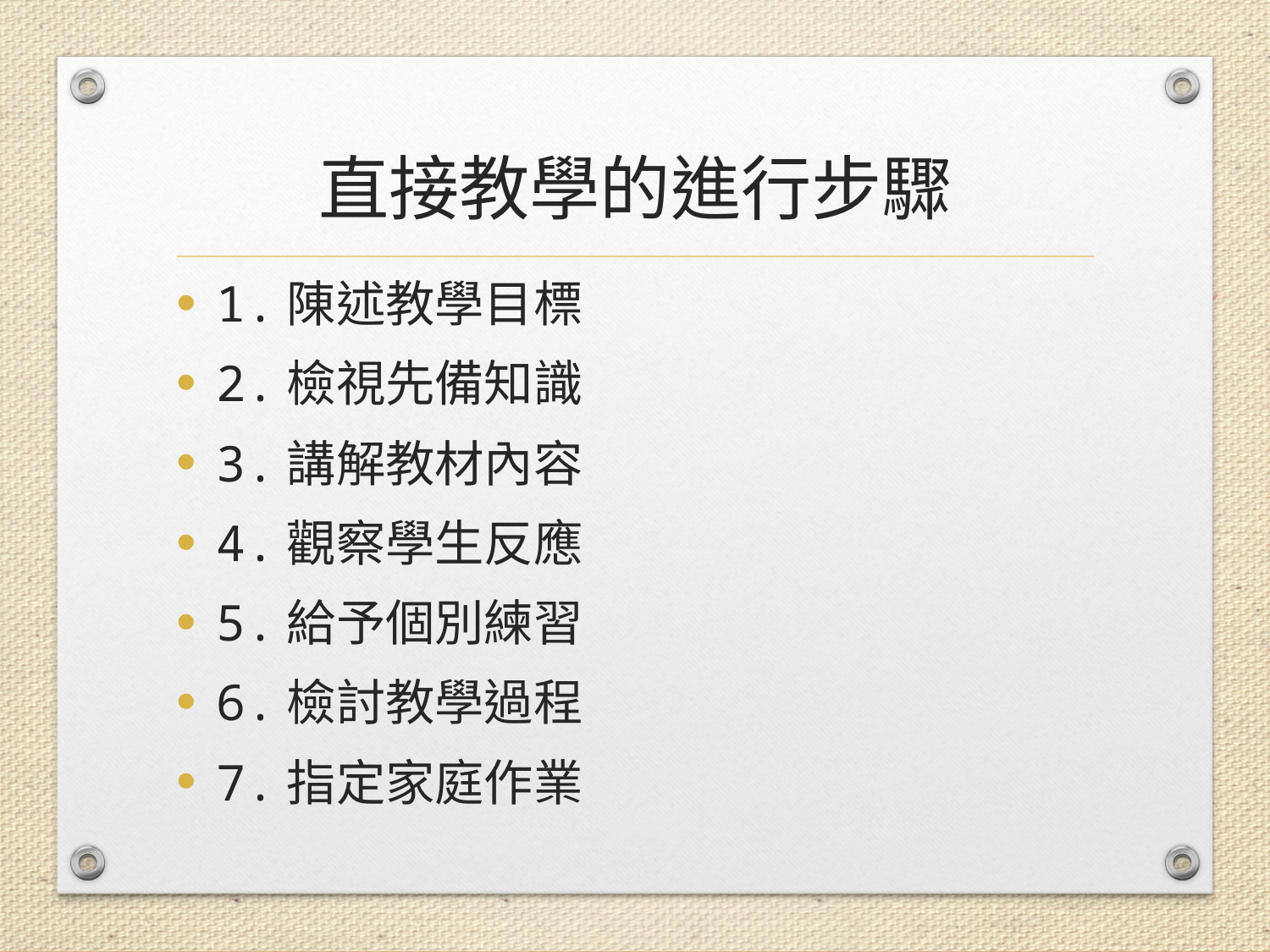

# 直接教學的進行步驟
1.陳述教學目標
2.檢視先備知識
3.講解教材內容
4.觀察學生反應
5.給予個別練習
6.檢討教學過程
7.指定家庭作業